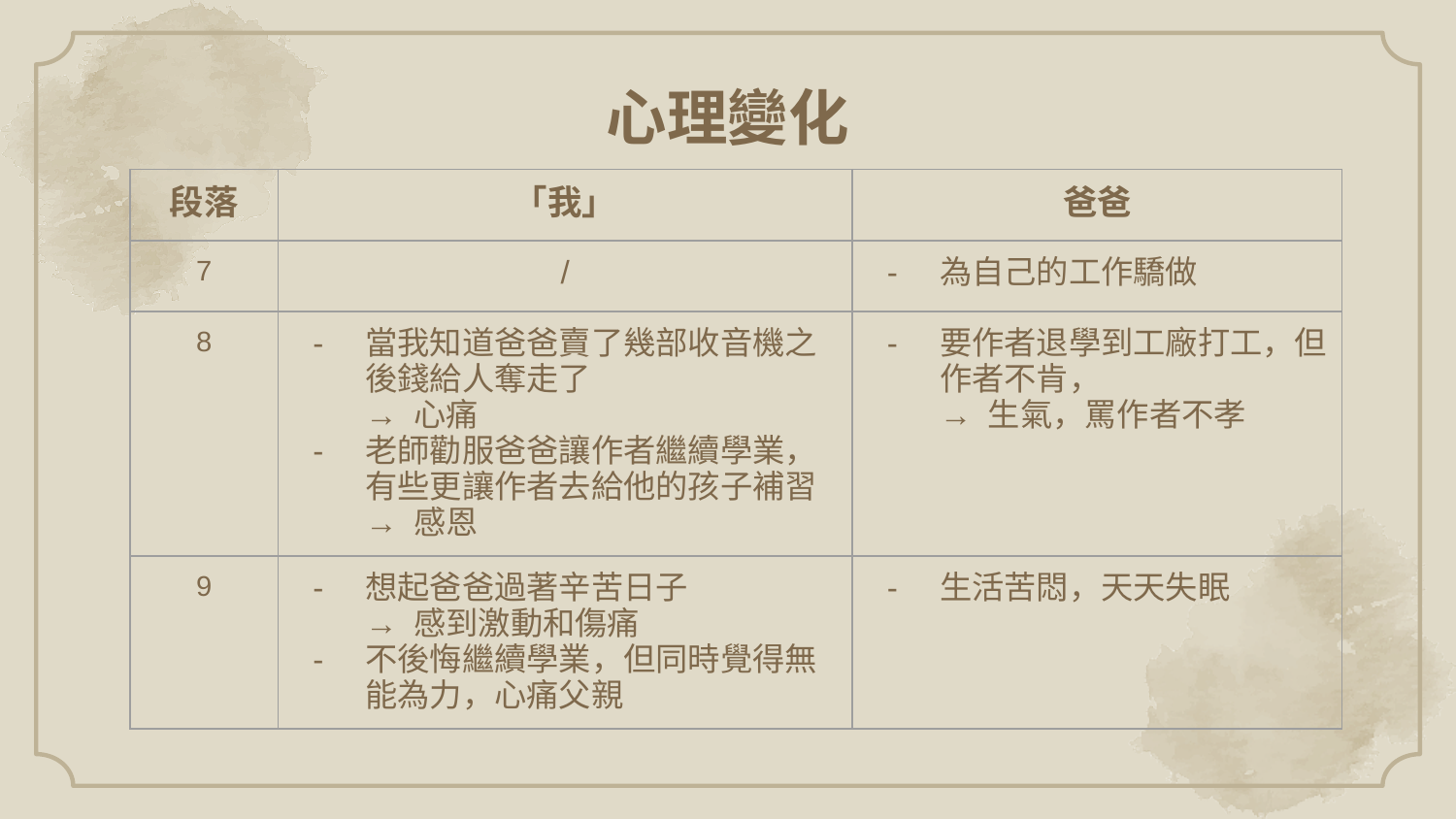

# 心理變化

| 段落 | 「我」 | 爸爸 |
| --- | --- | --- |
| 7 | / | 為自己的工作驕做 |
| 8 | 當我知道爸爸賣了幾部收音機之後錢給人奪走了 → 心痛 老師勸服爸爸讓作者繼續學業，有些更讓作者去給他的孩子補習 → 感恩 | 要作者退學到工廠打工，但作者不肯， → 生氣，罵作者不孝 |
| 9 | 想起爸爸過著辛苦日子 → 感到激動和傷痛 不後悔繼續學業，但同時覺得無能為力，心痛父親 | 生活苦悶，天天失眠 |